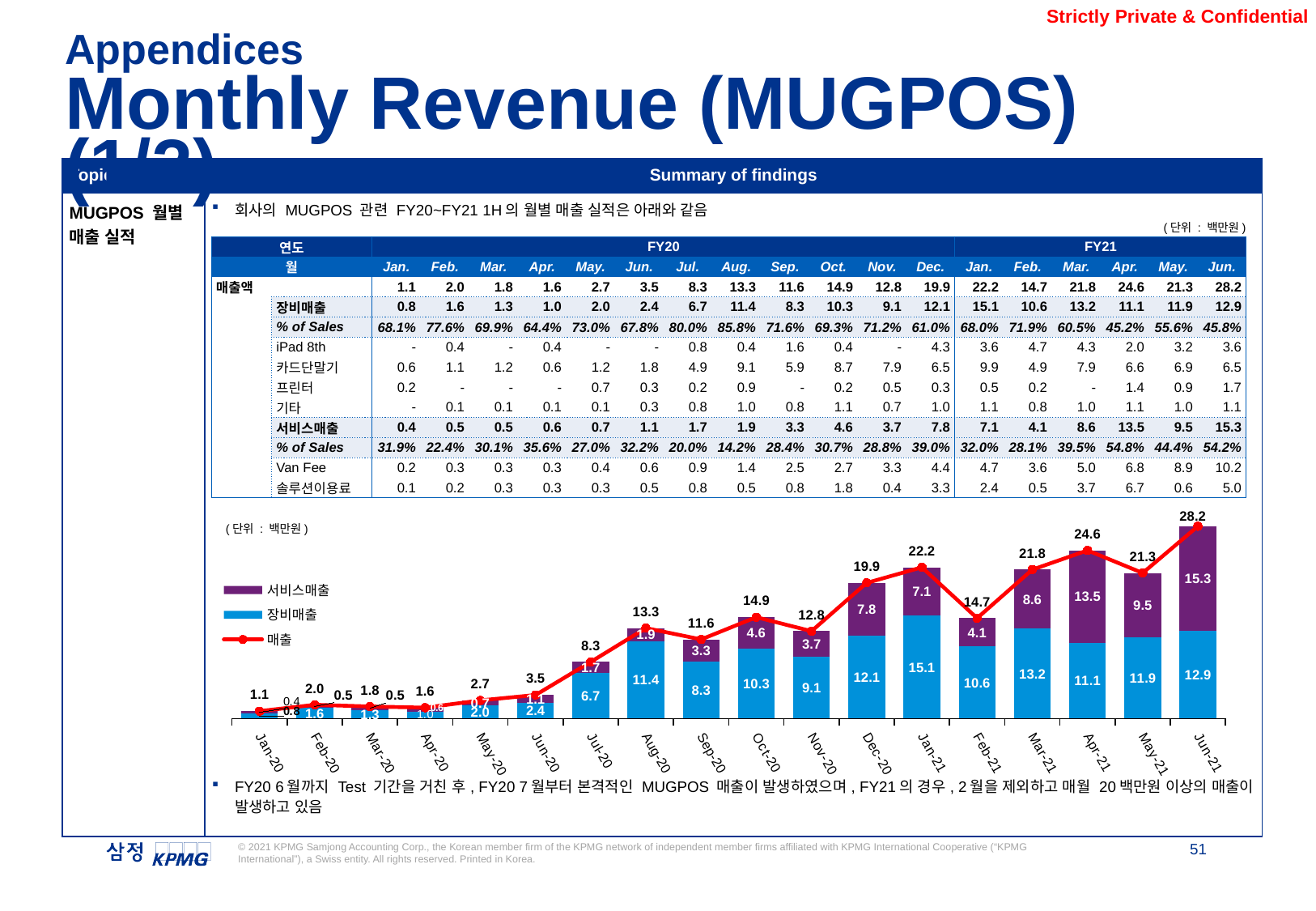

Appendices
Monthly Revenue (MUGPOS) (1/2)
| Topic | Summary of findings |
| --- | --- |
| MUGPOS 월별 매출 실적 | 회사의 MUGPOS 관련 FY20~FY21 1H의 월별 매출 실적은 아래와 같음 FY20 6월까지 Test 기간을 거친 후, FY20 7월부터 본격적인 MUGPOS 매출이 발생하였으며, FY21의 경우, 2월을 제외하고 매월 20백만원 이상의 매출이 발생하고 있음 |
(단위 : 백만원)
| 연도 |  | FY20 |  |  |  |  |  |  |  |  |  |  |  | FY21 |  |  |  |  |  |
| --- | --- | --- | --- | --- | --- | --- | --- | --- | --- | --- | --- | --- | --- | --- | --- | --- | --- | --- | --- |
| 월 |  | Jan. | Feb. | Mar. | Apr. | May. | Jun. | Jul. | Aug. | Sep. | Oct. | Nov. | Dec. | Jan. | Feb. | Mar. | Apr. | May. | Jun. |
| 매출액 |  | 1.1 | 2.0 | 1.8 | 1.6 | 2.7 | 3.5 | 8.3 | 13.3 | 11.6 | 14.9 | 12.8 | 19.9 | 22.2 | 14.7 | 21.8 | 24.6 | 21.3 | 28.2 |
|  | 장비매출 | 0.8 | 1.6 | 1.3 | 1.0 | 2.0 | 2.4 | 6.7 | 11.4 | 8.3 | 10.3 | 9.1 | 12.1 | 15.1 | 10.6 | 13.2 | 11.1 | 11.9 | 12.9 |
|  | % of Sales | 68.1% | 77.6% | 69.9% | 64.4% | 73.0% | 67.8% | 80.0% | 85.8% | 71.6% | 69.3% | 71.2% | 61.0% | 68.0% | 71.9% | 60.5% | 45.2% | 55.6% | 45.8% |
|  | iPad 8th | - | 0.4 | - | 0.4 | - | - | 0.8 | 0.4 | 1.6 | 0.4 | - | 4.3 | 3.6 | 4.7 | 4.3 | 2.0 | 3.2 | 3.6 |
|  | 카드단말기 | 0.6 | 1.1 | 1.2 | 0.6 | 1.2 | 1.8 | 4.9 | 9.1 | 5.9 | 8.7 | 7.9 | 6.5 | 9.9 | 4.9 | 7.9 | 6.6 | 6.9 | 6.5 |
|  | 프린터 | 0.2 | - | - | - | 0.7 | 0.3 | 0.2 | 0.9 | - | 0.2 | 0.5 | 0.3 | 0.5 | 0.2 | - | 1.4 | 0.9 | 1.7 |
|  | 기타 | - | 0.1 | 0.1 | 0.1 | 0.1 | 0.3 | 0.8 | 1.0 | 0.8 | 1.1 | 0.7 | 1.0 | 1.1 | 0.8 | 1.0 | 1.1 | 1.0 | 1.1 |
|  | 서비스매출 | 0.4 | 0.5 | 0.5 | 0.6 | 0.7 | 1.1 | 1.7 | 1.9 | 3.3 | 4.6 | 3.7 | 7.8 | 7.1 | 4.1 | 8.6 | 13.5 | 9.5 | 15.3 |
|  | % of Sales | 31.9% | 22.4% | 30.1% | 35.6% | 27.0% | 32.2% | 20.0% | 14.2% | 28.4% | 30.7% | 28.8% | 39.0% | 32.0% | 28.1% | 39.5% | 54.8% | 44.4% | 54.2% |
|  | Van Fee | 0.2 | 0.3 | 0.3 | 0.3 | 0.4 | 0.6 | 0.9 | 1.4 | 2.5 | 2.7 | 3.3 | 4.4 | 4.7 | 3.6 | 5.0 | 6.8 | 8.9 | 10.2 |
|  | 솔루션이용료 | 0.1 | 0.2 | 0.3 | 0.3 | 0.3 | 0.5 | 0.8 | 0.5 | 0.8 | 1.8 | 0.4 | 3.3 | 2.4 | 0.5 | 3.7 | 6.7 | 0.6 | 5.0 |

### Chart

| Category | 장비매출 | 서비스매출 | 매출 |
|---|---|---|---|
| 43861 | 0.75 | 0.3506917046892484 | 1.1006917046892484 |
| 43890 | 1.575 | 0.45395509202994716 | 2.028955092029947 |
| 43921 | 1.25 | 0.5385864799958253 | 1.7885864799958253 |
| 43951 | 1.035 | 0.5717528921422694 | 1.6067528921422694 |
| 43982 | 1.95 | 0.7219592361009977 | 2.6719592361009976 |
| 44012 | 2.35 | 1.1152544944745106 | 3.465254494474511 |
| 44043 | 6.65 | 1.6617610178858455 | 8.311761017885846 |
| 44074 | 11.383641 | 1.8803572299512095 | 13.263998229951211 |
| 44104 | 8.314545 | 3.2925261046165146 | 11.607071104616516 |
| 44135 | 10.296363 | 4.561631683530951 | 14.85799468353095 |
| 44165 | 9.12 | 3.695912221546334 | 12.815912221546334 |
| 44196 | 12.125 | 7.766407812513181 | 19.89140781251318 |
| 44227 | 15.078636 | 7.092032597341495 | 22.170668597341496 |
| 44255 | 10.59 | 4.128777672862031 | 14.718777672862032 |
| 44286 | 13.216817 | 8.611566248166891 | 21.828383248166894 |
| 44316 | 11.141 | 13.508197438275353 | 24.64919743827535 |
| 44347 | 11.87 | 9.46420345753126 | 21.33420345753126 |
| 44377 | 12.899 | 15.285791705119506 | 28.184791705119505 |
(단위 : 백만원)